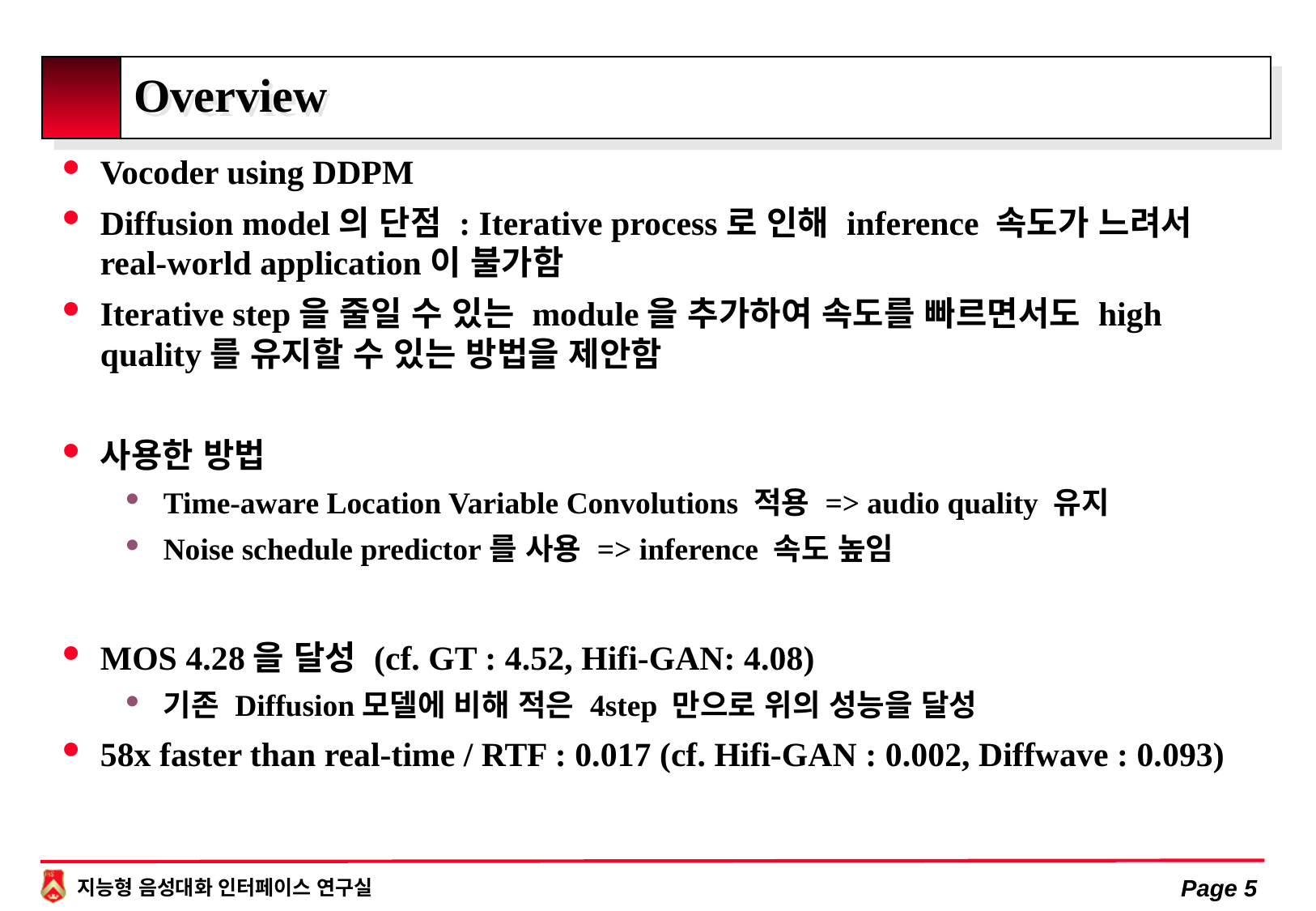

# Overview
Vocoder using DDPM
Diffusion model의 단점 : Iterative process로 인해 inference 속도가 느려서 real-world application이 불가함
Iterative step을 줄일 수 있는 module을 추가하여 속도를 빠르면서도 high quality를 유지할 수 있는 방법을 제안함

사용한 방법
Time-aware Location Variable Convolutions 적용 => audio quality 유지
Noise schedule predictor를 사용 => inference 속도 높임

MOS 4.28을 달성 (cf. GT : 4.52, Hifi-GAN: 4.08)
기존 Diffusion모델에 비해 적은 4step 만으로 위의 성능을 달성
58x faster than real-time / RTF : 0.017 (cf. Hifi-GAN : 0.002, Diffwave : 0.093)
Page 5